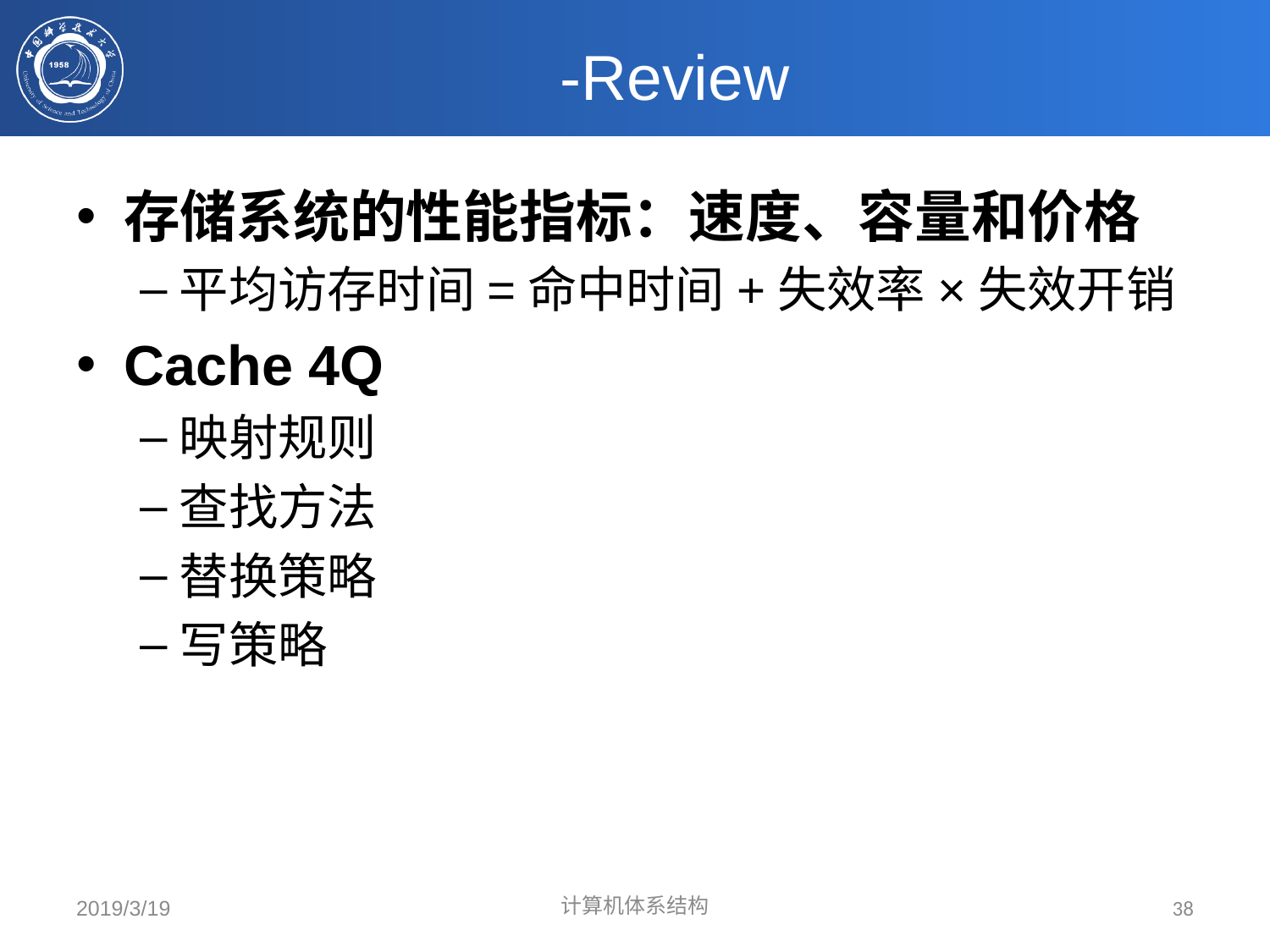

# -Review
存储系统的性能指标：速度、容量和价格
平均访存时间=命中时间+失效率×失效开销
Cache 4Q
映射规则
查找方法
替换策略
写策略
2019/3/19
计算机体系结构
38